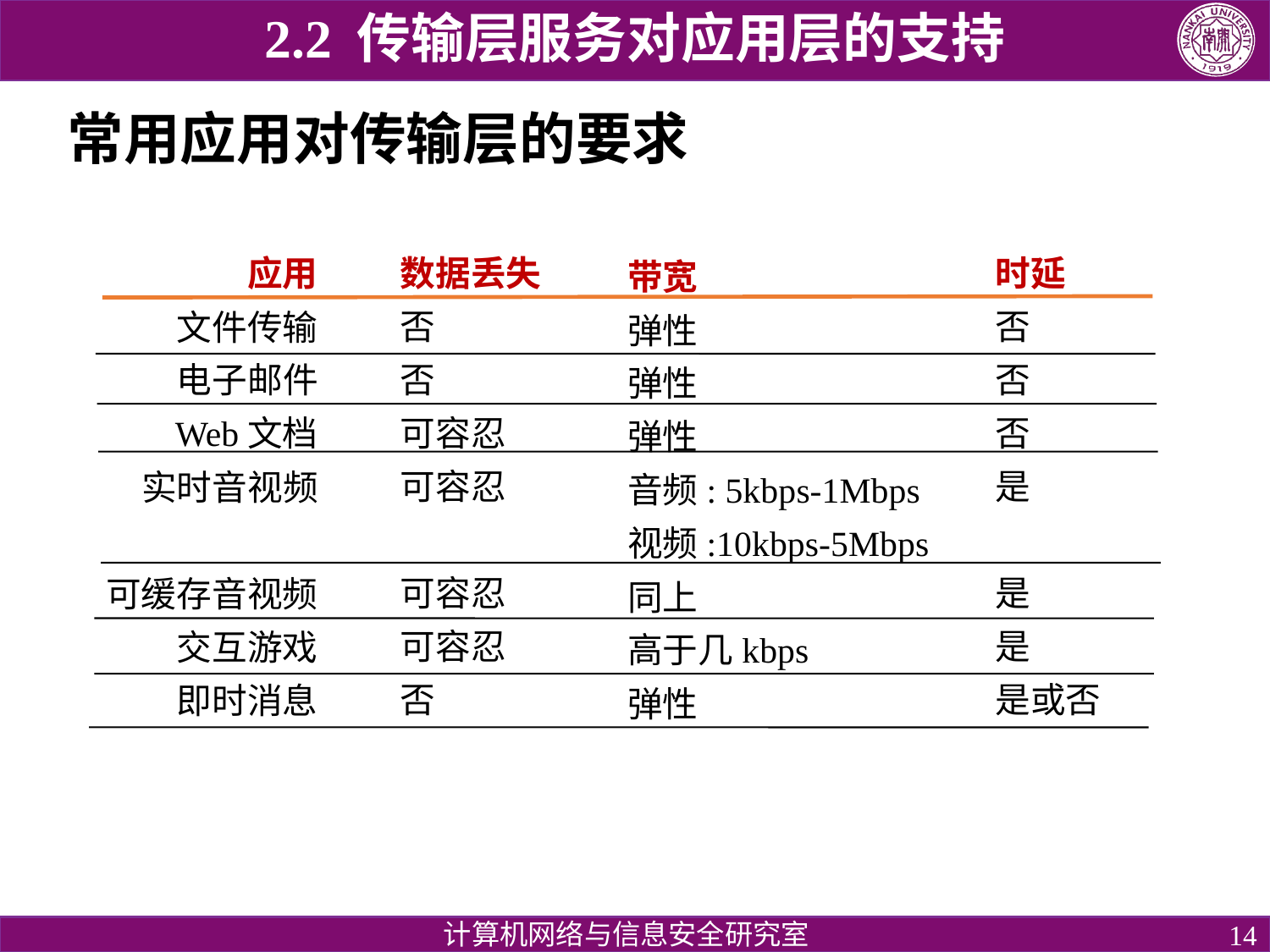

2.2 传输层服务对应用层的支持
# 常用应用对传输层的要求
数据丢失
否
否
可容忍
可容忍

可容忍
可容忍
否
时延
否
否
否
是

是
是
是或否
应用
文件传输
电子邮件
Web文档
实时音视频

可缓存音视频
交互游戏
即时消息
带宽
弹性
弹性
弹性
音频: 5kbps-1Mbps
视频:10kbps-5Mbps
同上
高于几kbps
弹性